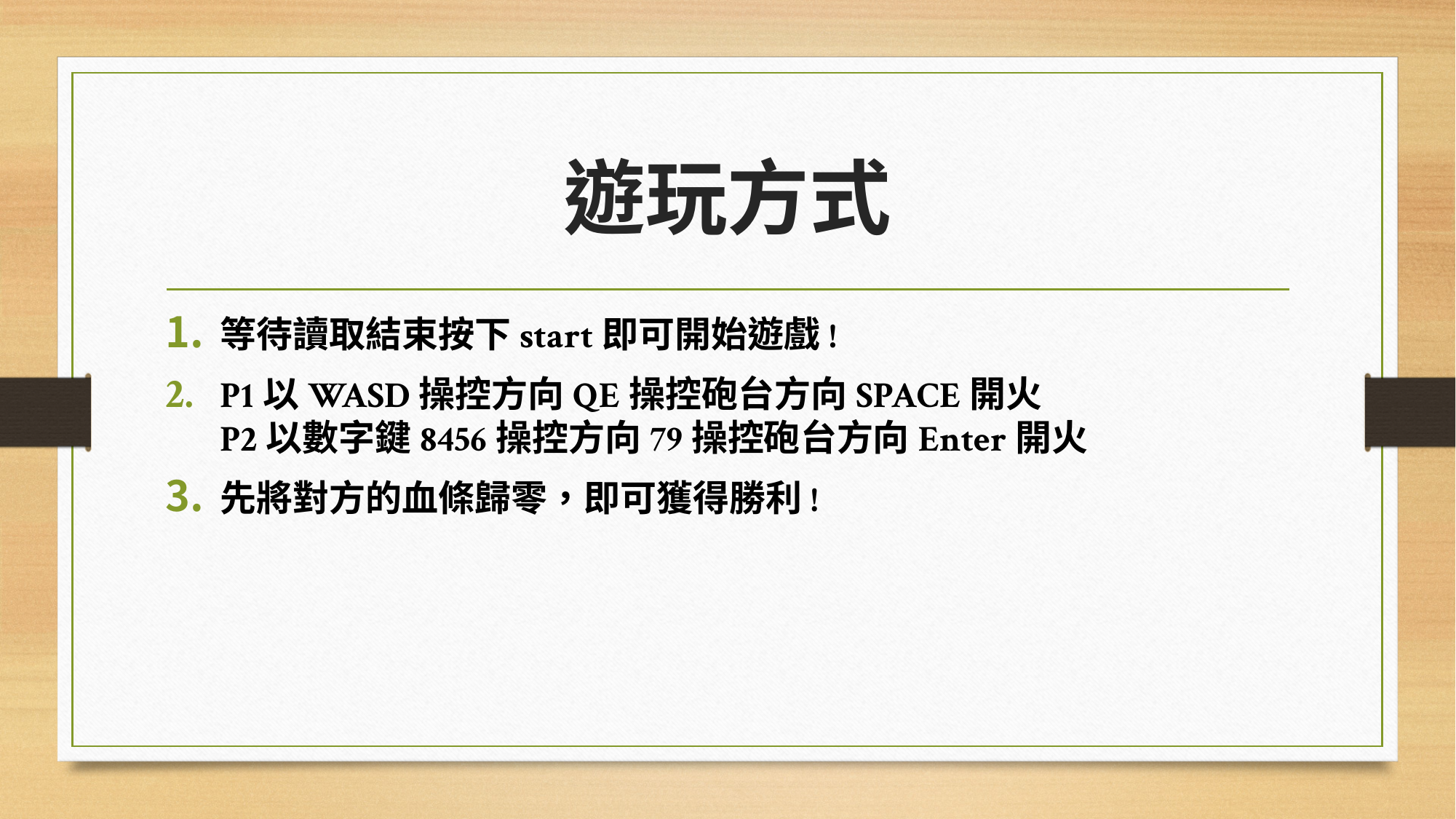

# 遊玩方式
等待讀取結束按下start即可開始遊戲!
P1以WASD操控方向QE操控砲台方向SPACE開火
P2以數字鍵8456操控方向79操控砲台方向Enter開火
先將對方的血條歸零，即可獲得勝利!